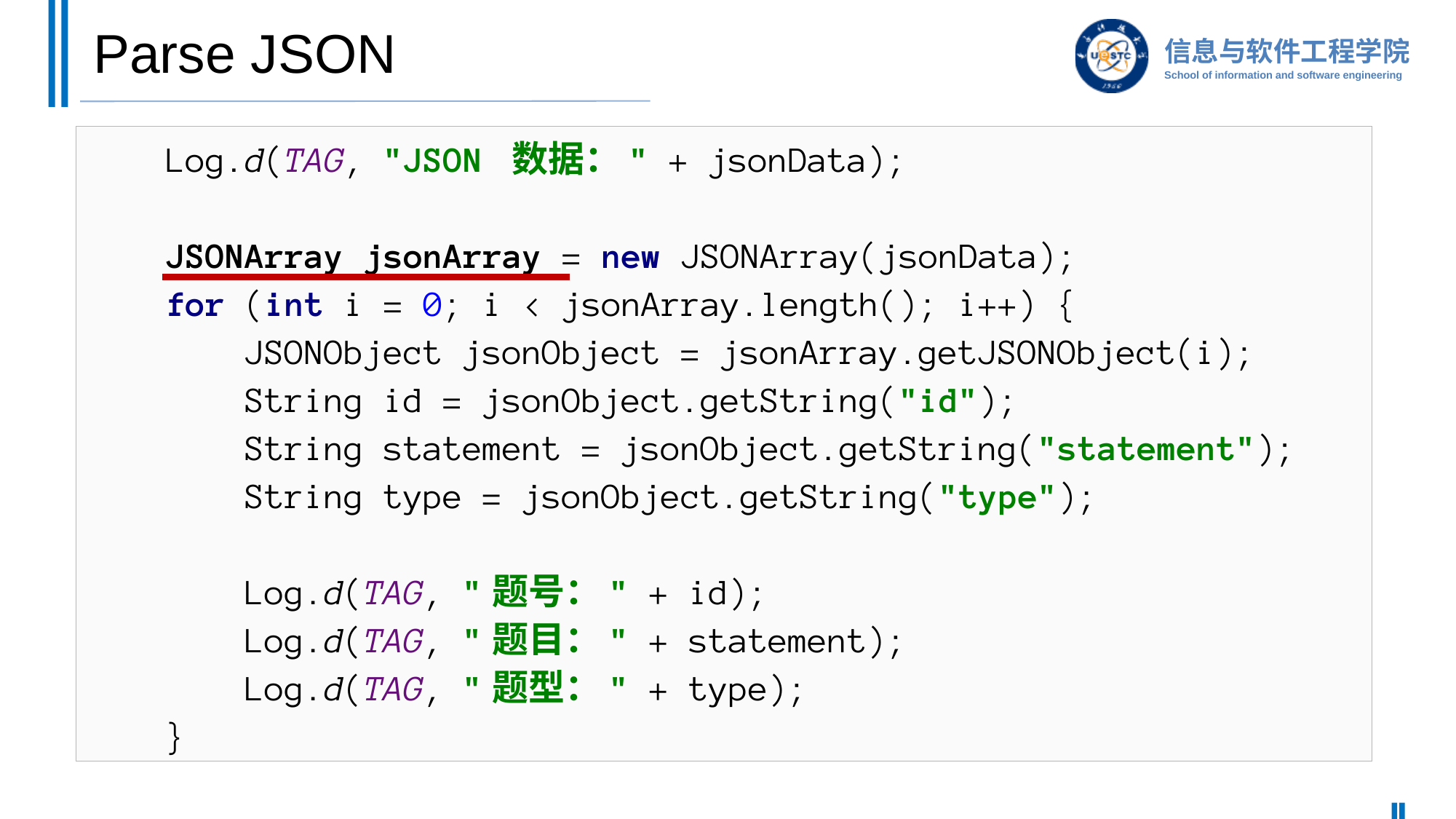

# Parse JSON
    Log.d(TAG, "JSON 数据：" + jsonData);
    JSONArray jsonArray = new JSONArray(jsonData);
    for (int i = 0; i < jsonArray.length(); i++) {
        JSONObject jsonObject = jsonArray.getJSONObject(i);
        String id = jsonObject.getString("id");
        String statement = jsonObject.getString("statement");
        String type = jsonObject.getString("type");
        Log.d(TAG, "题号：" + id);
        Log.d(TAG, "题目：" + statement);
        Log.d(TAG, "题型：" + type);
    }